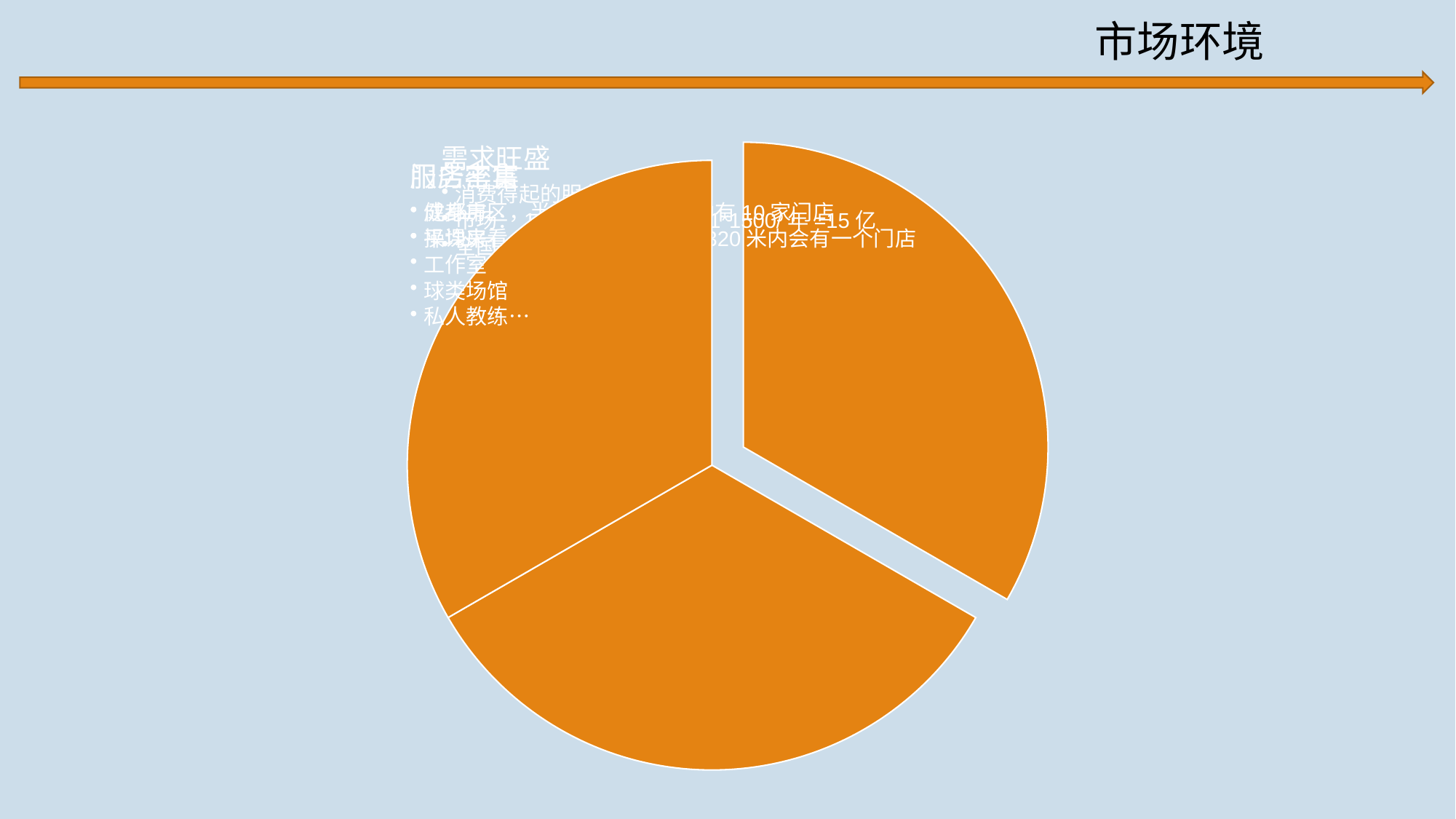

市场环境

需求旺盛
消费得起的服务
市场：1000万人口/城*0.1*1500/年=15亿
全国30+城市可复制
门店密集
成都市区，半径1000米的圆约有10家门店
平均来看，任何一个点，周围320米内会有一个门店
服务丰富
健身房
操课房
工作室
球类场馆
私人教练…